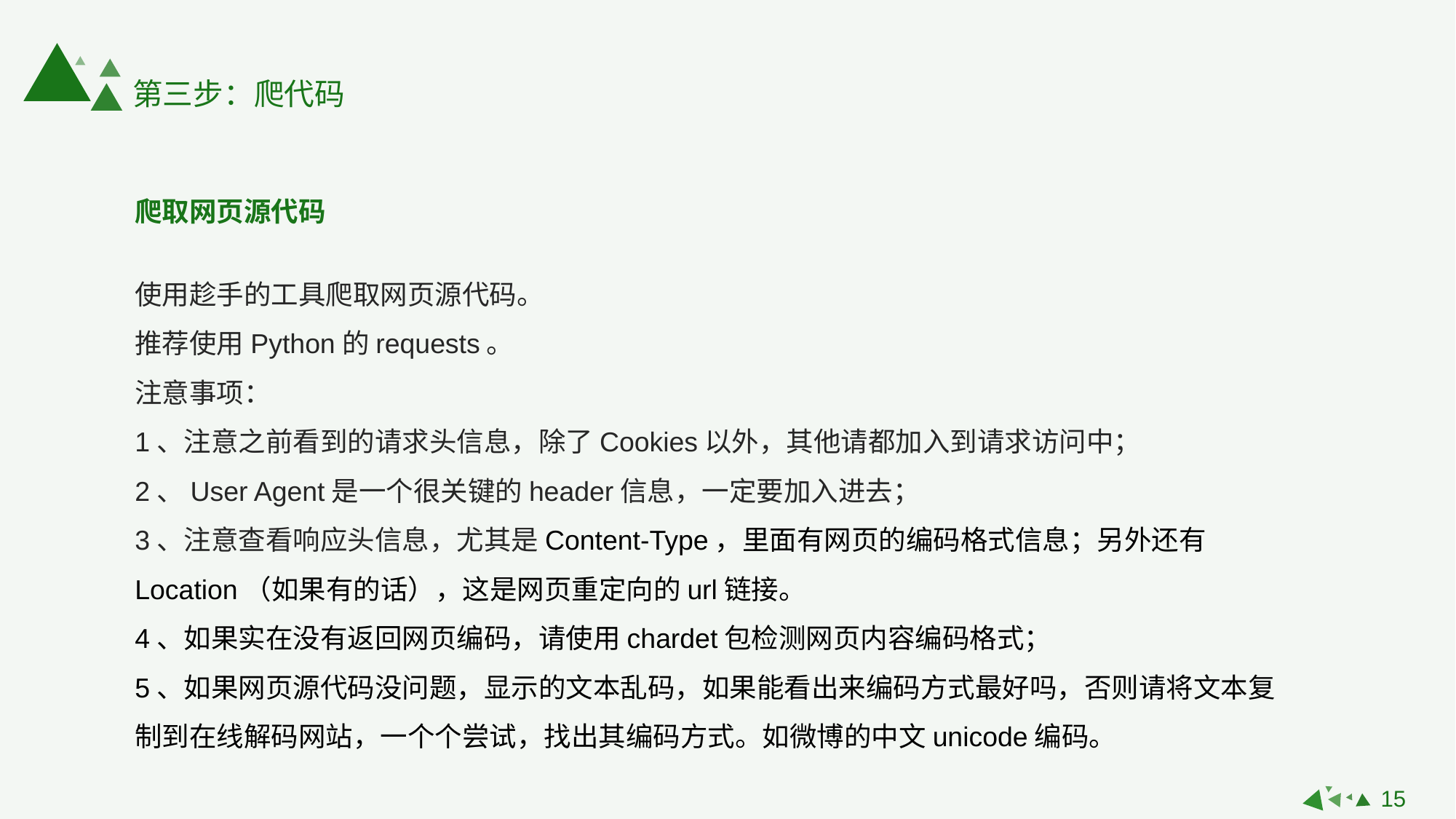

第三步：爬代码

爬取网页源代码
使用趁手的工具爬取网页源代码。
推荐使用Python的requests。
注意事项：
1、注意之前看到的请求头信息，除了Cookies以外，其他请都加入到请求访问中；
2、User Agent是一个很关键的header信息，一定要加入进去；
3、注意查看响应头信息，尤其是Content-Type，里面有网页的编码格式信息；另外还有Location（如果有的话），这是网页重定向的url链接。
4、如果实在没有返回网页编码，请使用chardet包检测网页内容编码格式；
5、如果网页源代码没问题，显示的文本乱码，如果能看出来编码方式最好吗，否则请将文本复制到在线解码网站，一个个尝试，找出其编码方式。如微博的中文unicode编码。
15